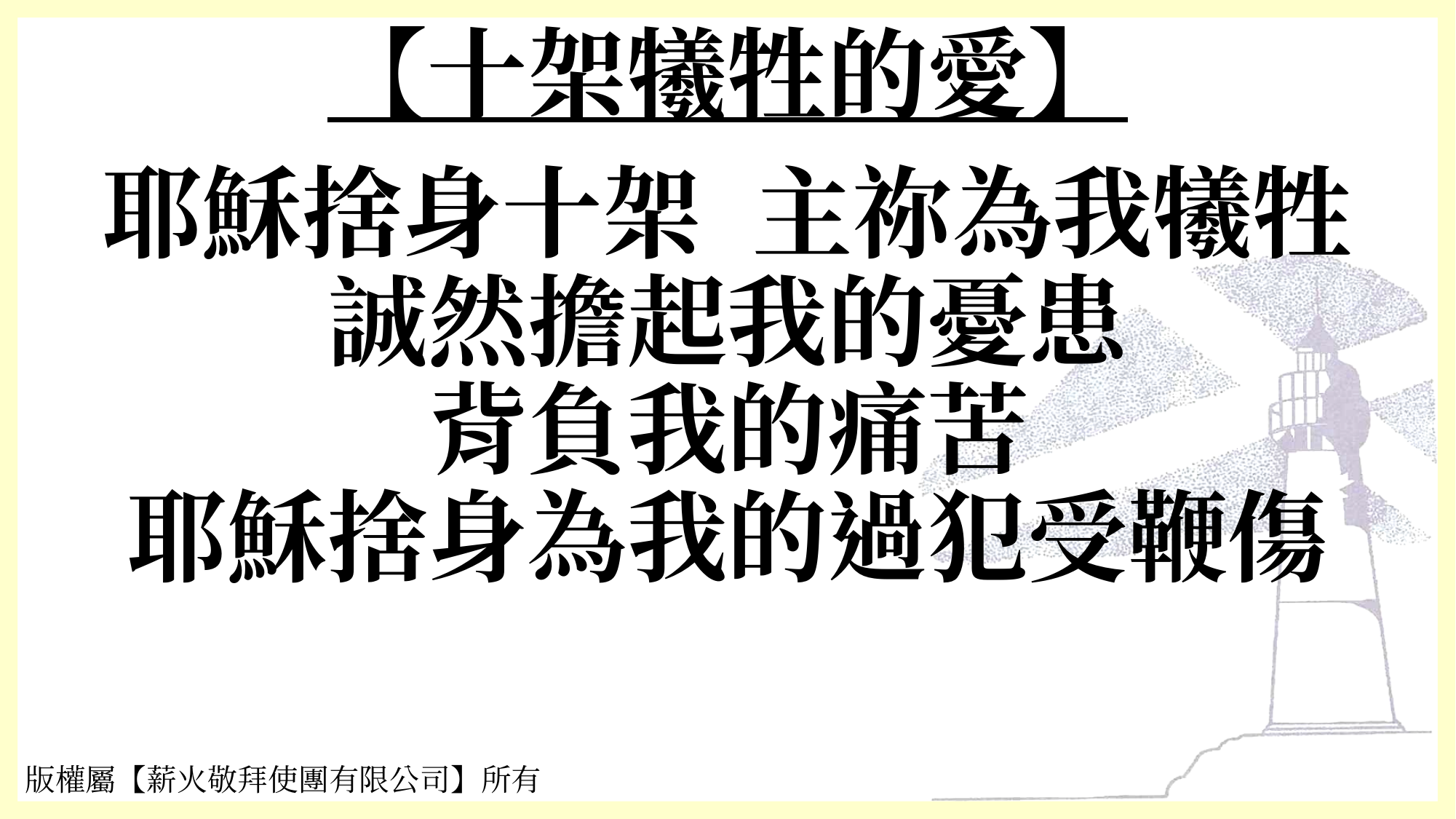

# 【十架犧牲的愛】
耶穌捨身十架  主祢為我犧牲
誠然擔起我的憂患
背負我的痛苦
耶穌捨身為我的過犯受鞭傷
版權屬【薪火敬拜使團有限公司】所有